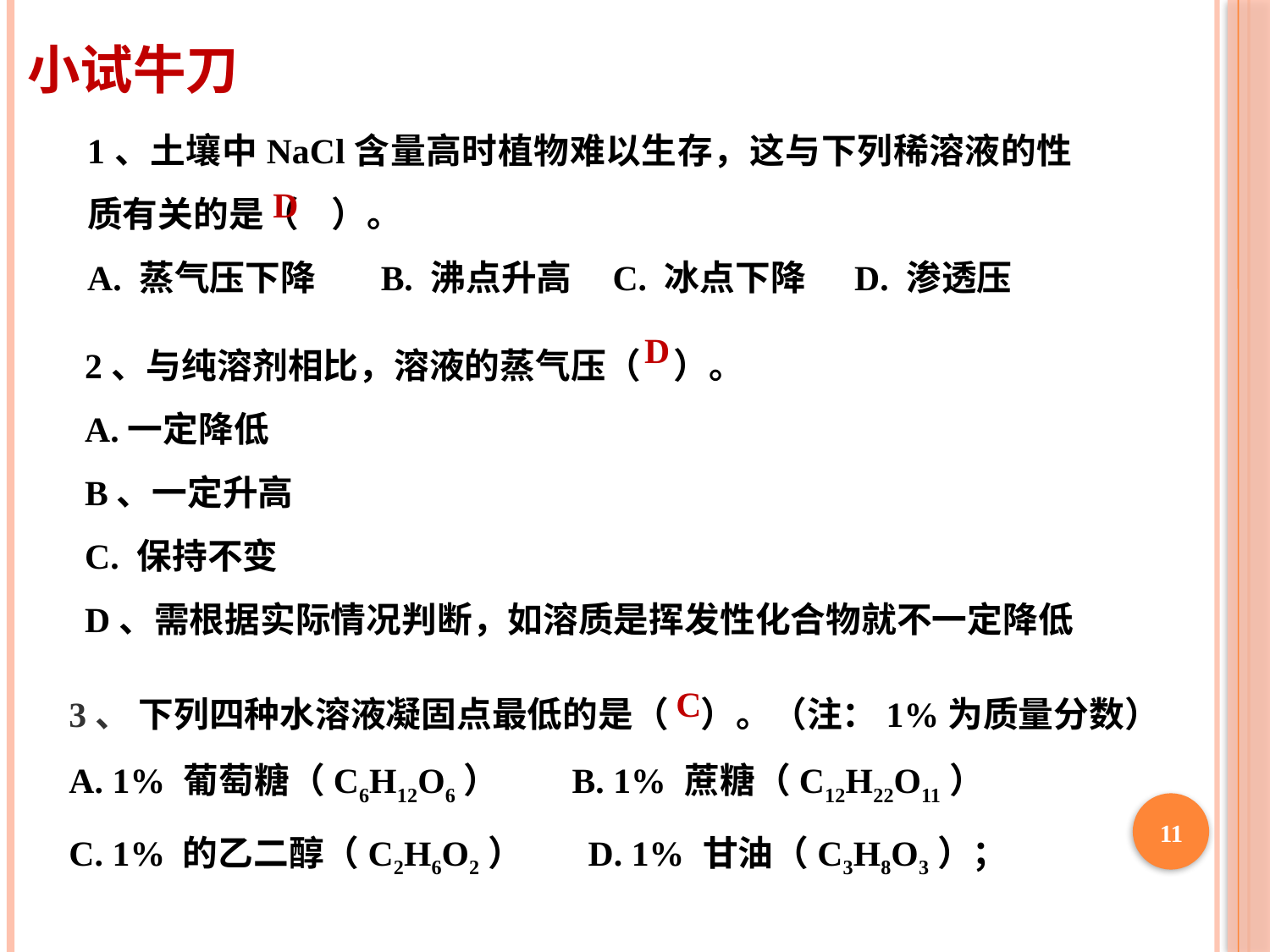

# 小试牛刀
1、土壤中NaCl含量高时植物难以生存，这与下列稀溶液的性质有关的是（    ）。
A. 蒸气压下降       B. 沸点升高    C. 冰点下降     D. 渗透压
D
2、与纯溶剂相比，溶液的蒸气压（    ）。
A.一定降低
B、一定升高
C. 保持不变
D、需根据实际情况判断，如溶质是挥发性化合物就不一定降低
D
3、 下列四种水溶液凝固点最低的是（    ）。（注：1%为质量分数）
A. 1% 葡萄糖（C6H12O6）        B. 1% 蔗糖（C12H22O11）
C. 1% 的乙二醇（C2H6O2）       D. 1% 甘油（C3H8O3）；

C
11